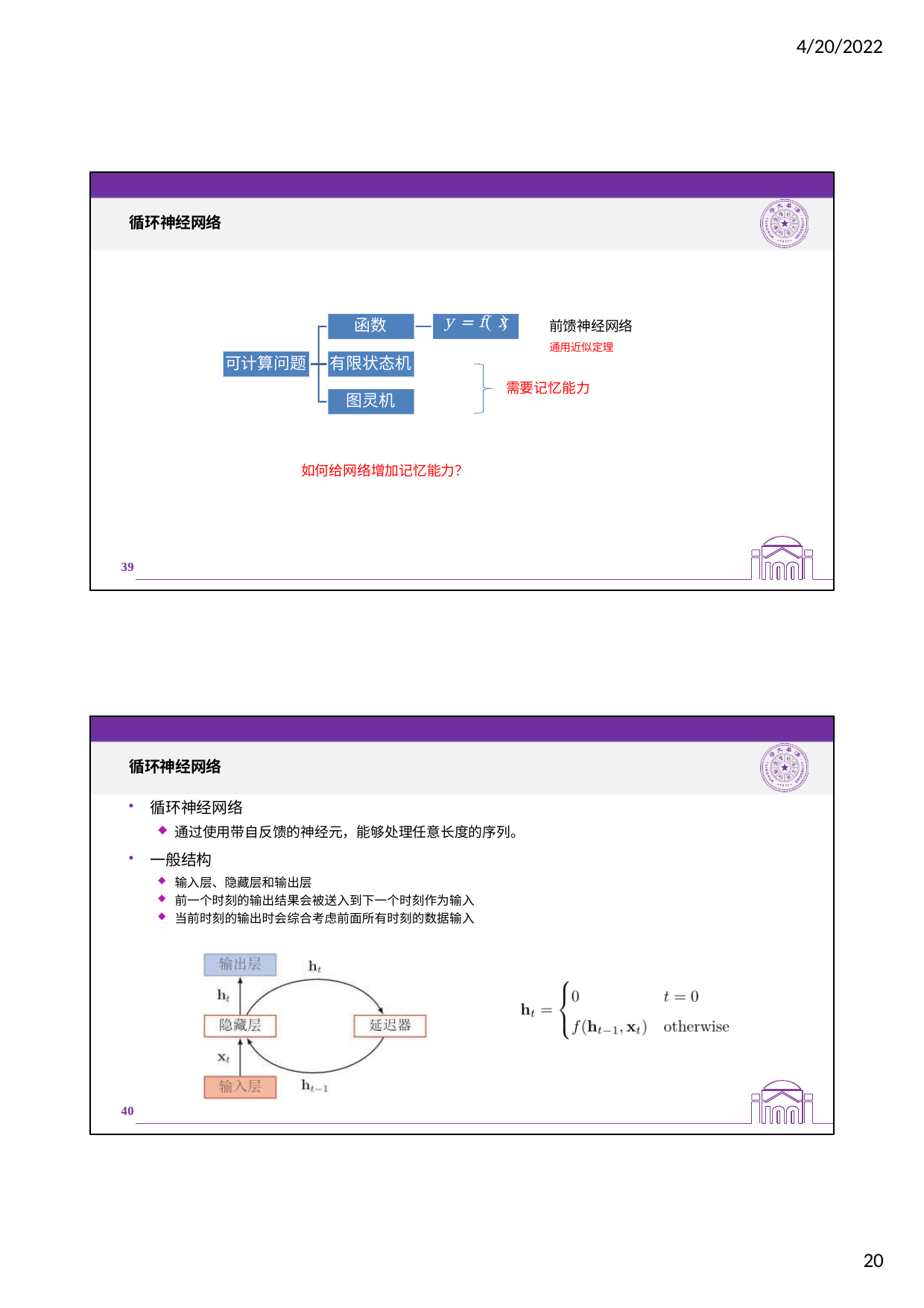

4/20/2022

循环神经网络
前馈神经网络
通用近似定理
y = f x

函数

可计算问题
有限状态机

需要记忆能力

图灵机
如何给网络增加记忆能力？

39

循环神经网络

循环神经网络
通过使用带自反馈的神经元，能够处理任意长度的序列。
一般结构
输入层、隐藏层和输出层
前一个时刻的输出结果会被送入到下一个时刻作为输入
当前时刻的输出时会综合考虑前面所有时刻的数据输入

40

20